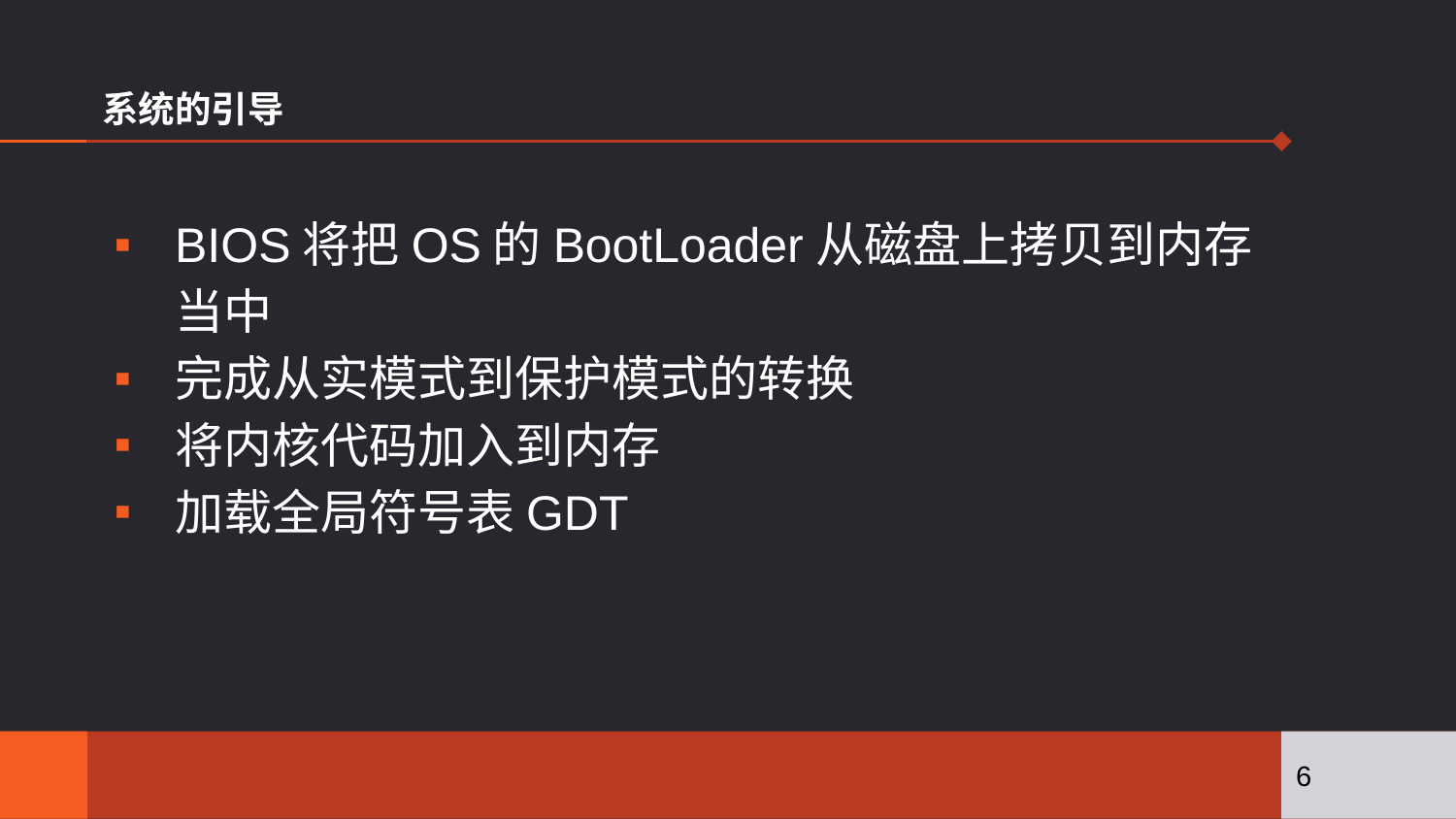

# 系统的引导
BIOS将把OS的BootLoader从磁盘上拷贝到内存当中
完成从实模式到保护模式的转换
将内核代码加入到内存
加载全局符号表GDT

6